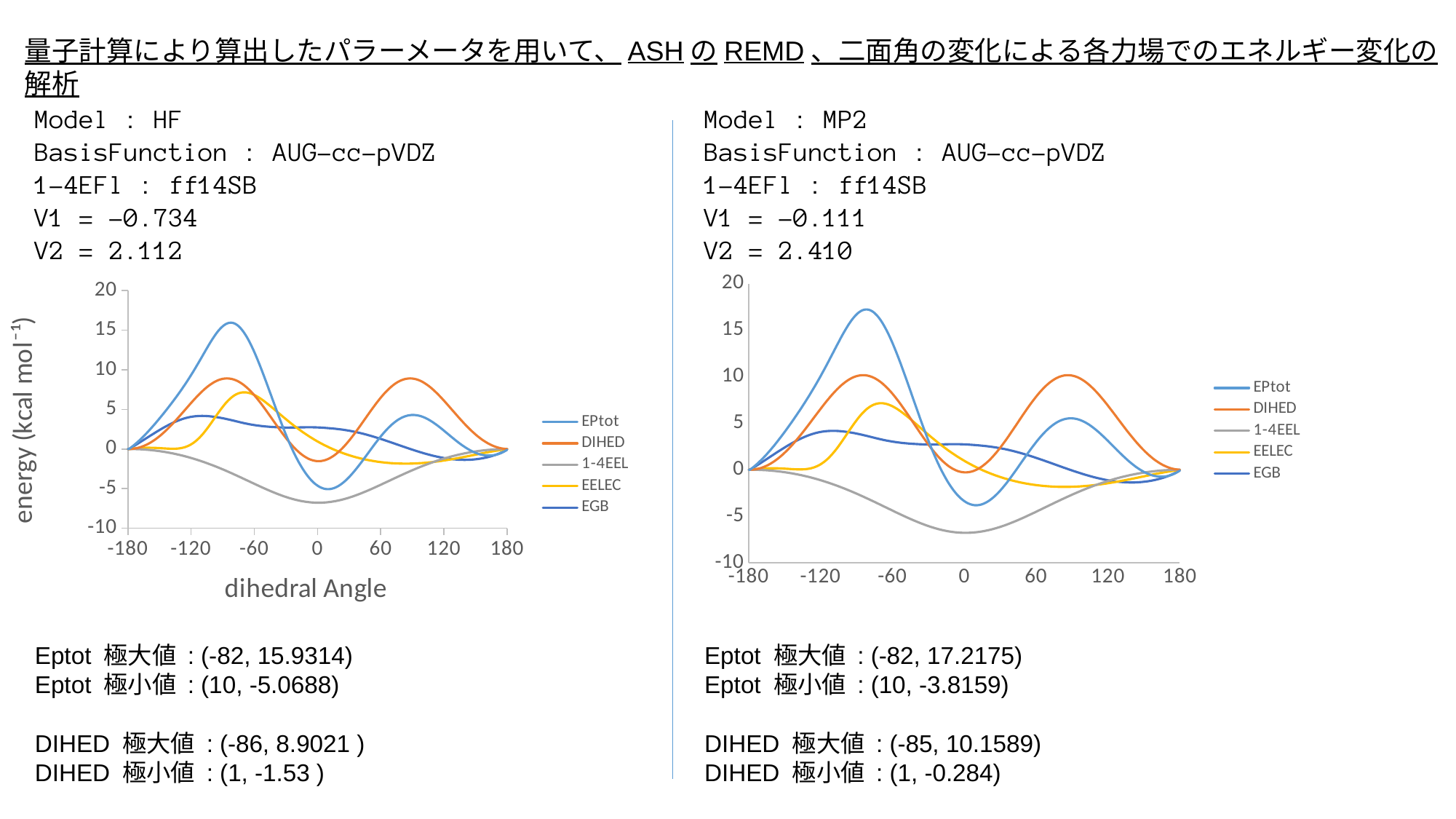

量子計算により算出したパラーメータを用いて、ASHのREMD、二面角の変化による各力場でのエネルギー変化の解析
Model : HF
BasisFunction : AUG-cc-pVDZ
1-4EFl : ff14SB
V1 = -0.734
V2 = 2.112
Model : MP2
BasisFunction : AUG-cc-pVDZ
1-4EFl : ff14SB
V1 = -0.111
V2 = 2.410

### Chart

| Category | EPtot | DIHED | 1-4EEL | EELEC | EGB |
|---|---|---|---|---|---|

### Chart

| Category | EPtot | DIHED | 1-4EEL | EELEC | EGB |
|---|---|---|---|---|---|
Eptot 極大値 : (-82, 15.9314)
Eptot 極小値 : (10, -5.0688)
Eptot 極大値 : (-82, 17.2175)
Eptot 極小値 : (10, -3.8159)
DIHED 極大値 : (-86, 8.9021 )
DIHED 極小値 : (1, -1.53 )
DIHED 極大値 : (-85, 10.1589)
DIHED 極小値 : (1, -0.284)